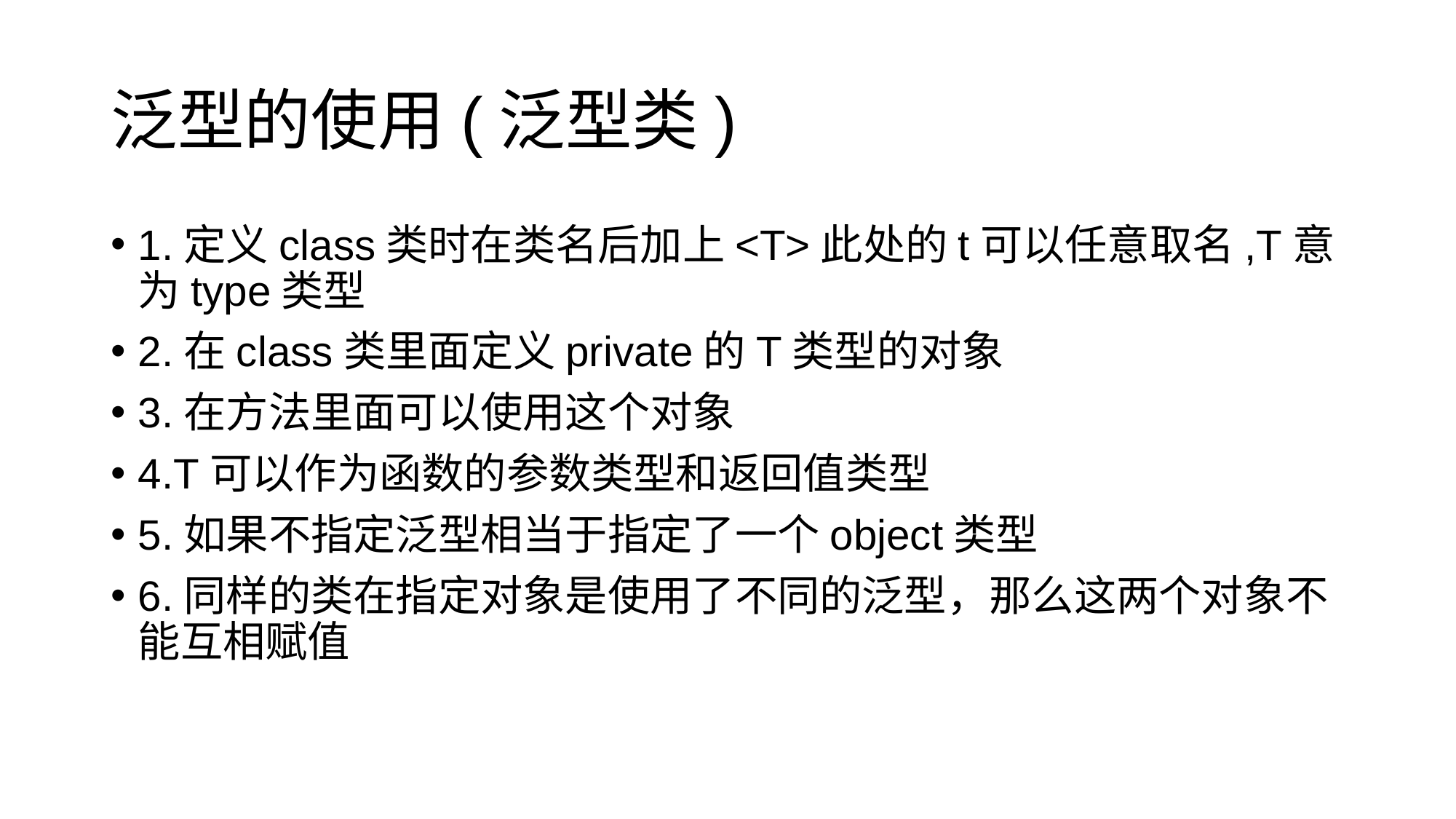

# 泛型的使用(泛型类)
1.定义class类时在类名后加上<T>此处的t可以任意取名,T意为type类型
2.在class类里面定义private的T类型的对象
3.在方法里面可以使用这个对象
4.T可以作为函数的参数类型和返回值类型
5.如果不指定泛型相当于指定了一个object类型
6.同样的类在指定对象是使用了不同的泛型，那么这两个对象不能互相赋值